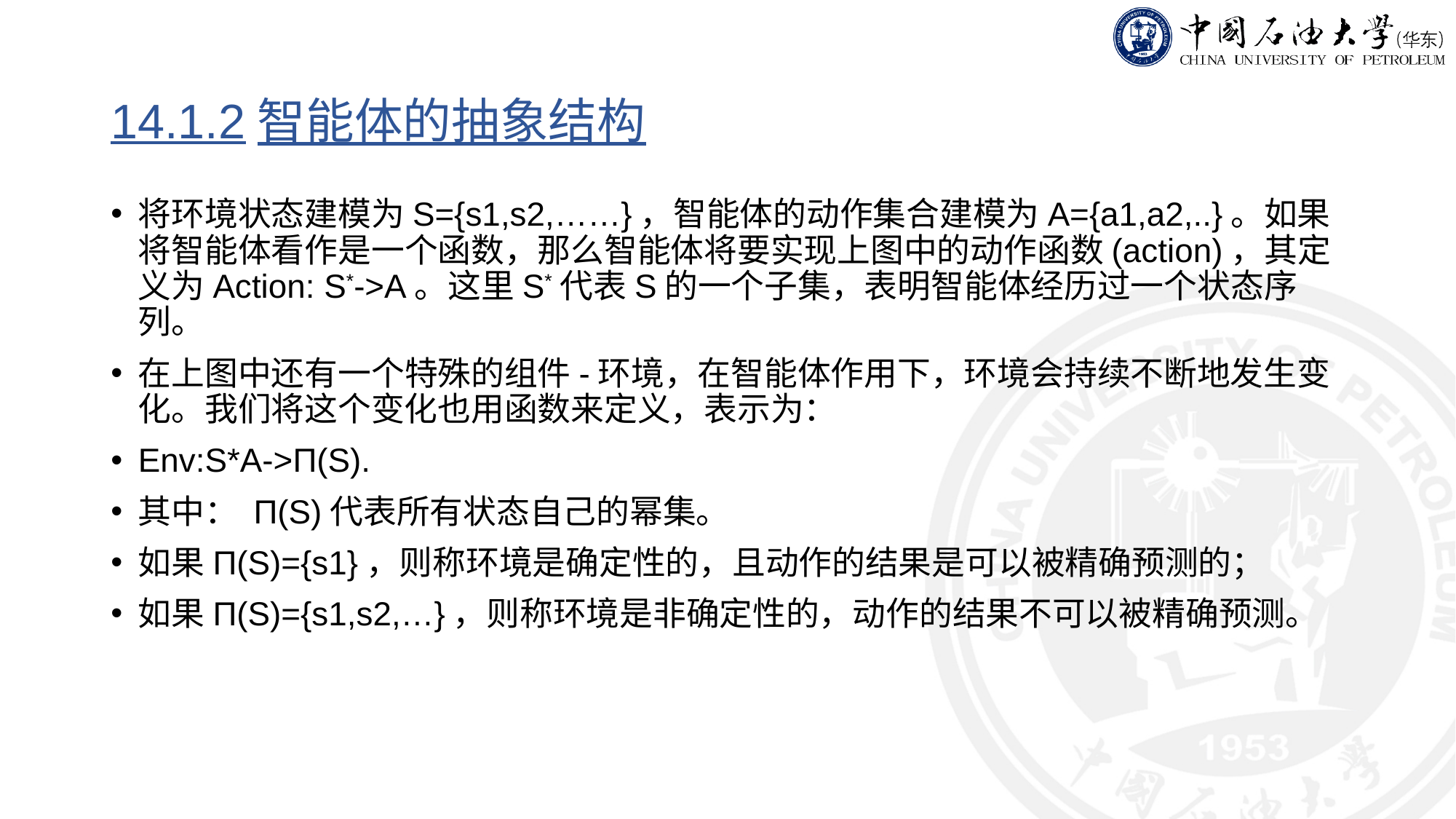

# 14.1.2智能体的抽象结构
将环境状态建模为S={s1,s2,……}，智能体的动作集合建模为A={a1,a2,..}。如果将智能体看作是一个函数，那么智能体将要实现上图中的动作函数(action)，其定义为Action: S*->A。这里S*代表S的一个子集，表明智能体经历过一个状态序列。
在上图中还有一个特殊的组件-环境，在智能体作用下，环境会持续不断地发生变化。我们将这个变化也用函数来定义，表示为：
Env:S*A->П(S).
其中： П(S)代表所有状态自己的幂集。
如果П(S)={s1}，则称环境是确定性的，且动作的结果是可以被精确预测的；
如果П(S)={s1,s2,…}，则称环境是非确定性的，动作的结果不可以被精确预测。